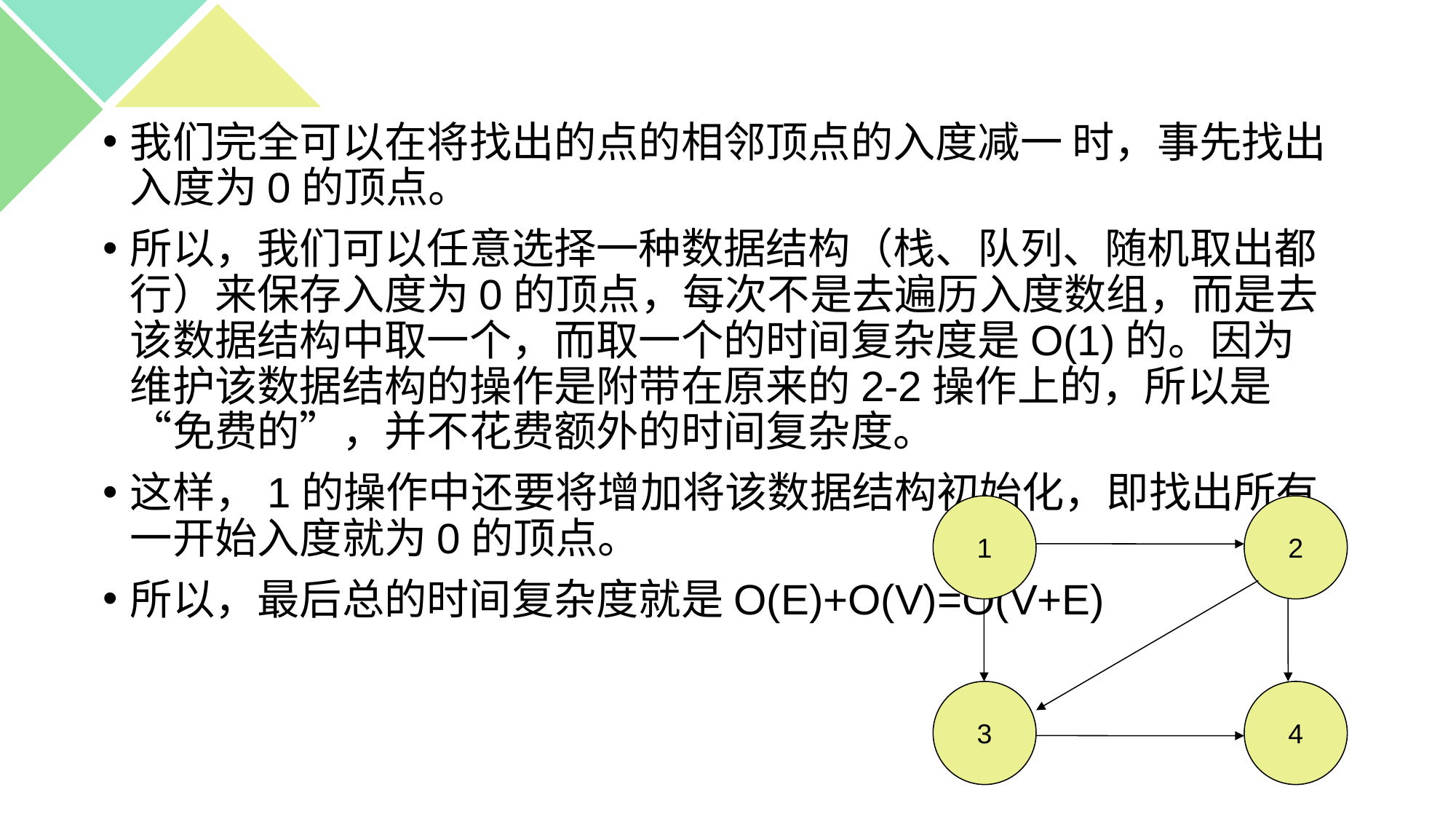

我们完全可以在将找出的点的相邻顶点的入度减一 时，事先找出入度为0的顶点。
所以，我们可以任意选择一种数据结构（栈、队列、随机取出都行）来保存入度为0的顶点，每次不是去遍历入度数组，而是去该数据结构中取一个，而取一个的时间复杂度是O(1)的。因为维护该数据结构的操作是附带在原来的2-2操作上的，所以是“免费的”，并不花费额外的时间复杂度。
这样，1的操作中还要将增加将该数据结构初始化，即找出所有一开始入度就为0的顶点。
所以，最后总的时间复杂度就是O(E)+O(V)=O(V+E)

1
2

3
4